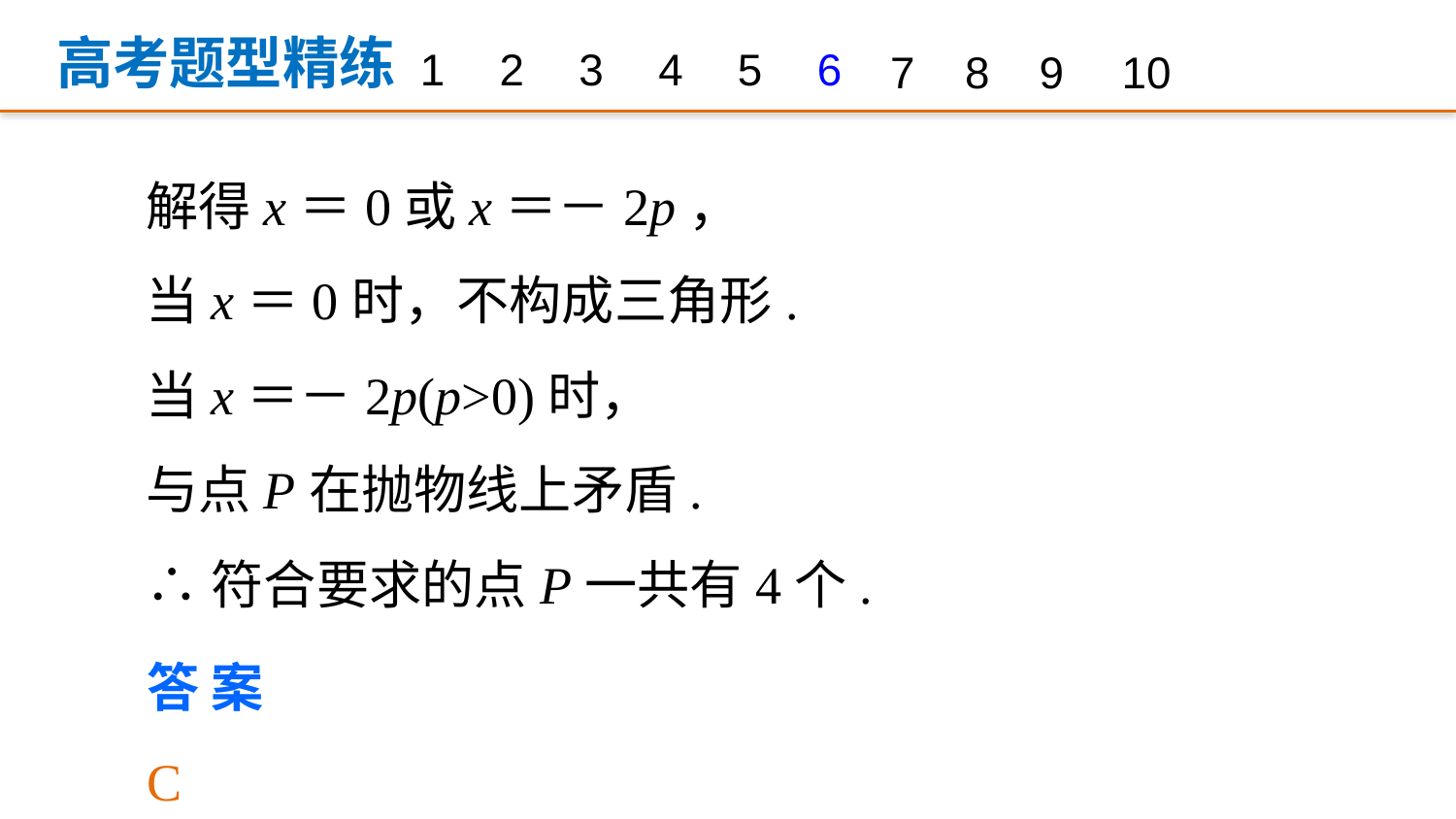

高考题型精练
1
2
3
4
5
6
7
8
9
10
解得x＝0或x＝－2p，
当x＝0时，不构成三角形.
当x＝－2p(p>0)时，
与点P在抛物线上矛盾.
∴符合要求的点P一共有4个.
答案　C